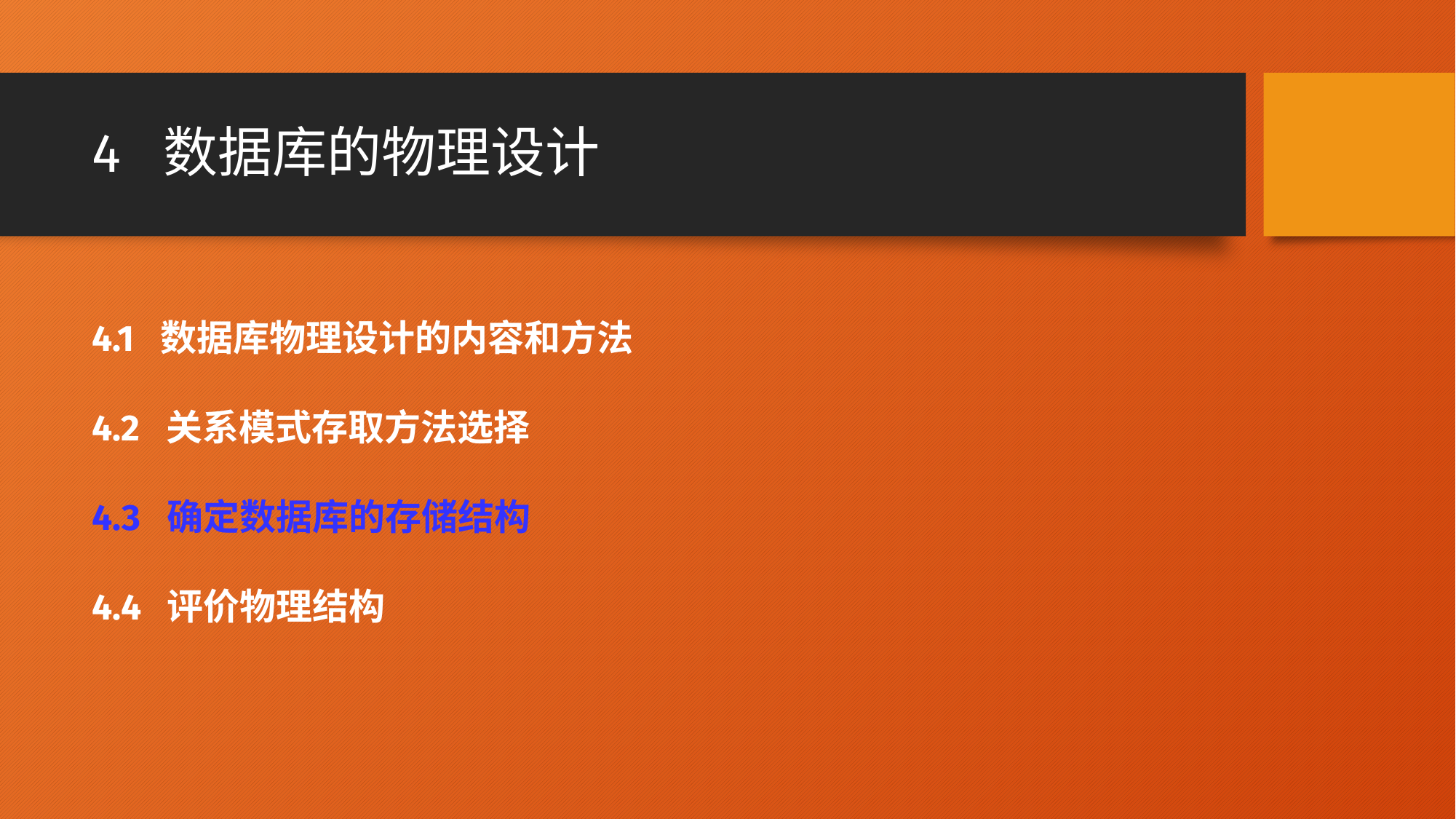

# 4  数据库的物理设计
4.1  数据库物理设计的内容和方法
4.2  关系模式存取方法选择
4.3  确定数据库的存储结构
4.4  评价物理结构